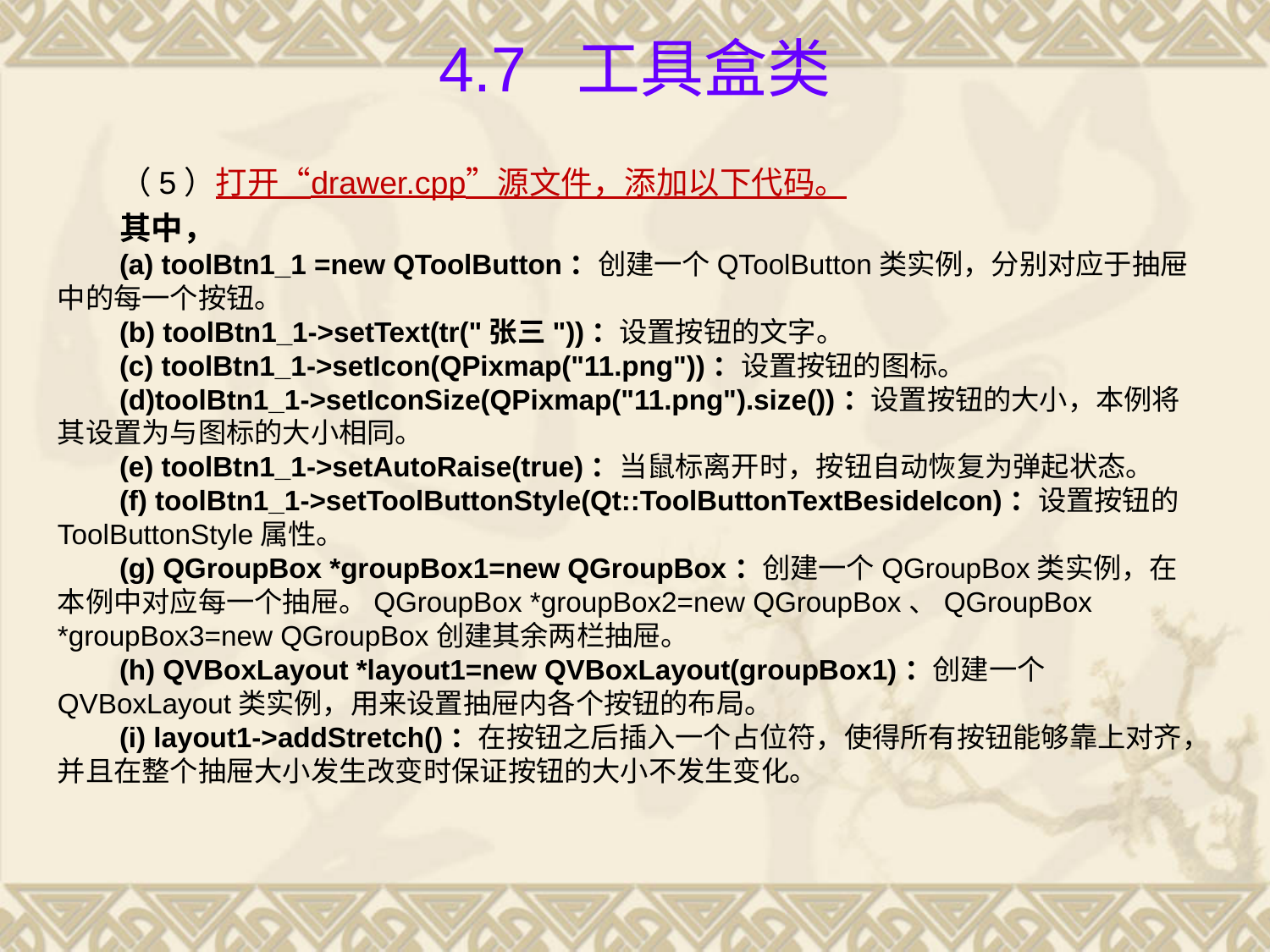

# 4.7  工具盒类
（5）打开“drawer.cpp”源文件，添加以下代码。
其中，
(a) toolBtn1_1 =new QToolButton：创建一个QToolButton类实例，分别对应于抽屉中的每一个按钮。
(b) toolBtn1_1->setText(tr("张三"))：设置按钮的文字。
(c) toolBtn1_1->setIcon(QPixmap("11.png"))：设置按钮的图标。
(d)toolBtn1_1->setIconSize(QPixmap("11.png").size())：设置按钮的大小，本例将其设置为与图标的大小相同。
(e) toolBtn1_1->setAutoRaise(true)：当鼠标离开时，按钮自动恢复为弹起状态。
(f) toolBtn1_1->setToolButtonStyle(Qt::ToolButtonTextBesideIcon)：设置按钮的ToolButtonStyle属性。
(g) QGroupBox *groupBox1=new QGroupBox：创建一个QGroupBox类实例，在本例中对应每一个抽屉。QGroupBox *groupBox2=new QGroupBox、QGroupBox *groupBox3=new QGroupBox创建其余两栏抽屉。
(h) QVBoxLayout *layout1=new QVBoxLayout(groupBox1)：创建一个QVBoxLayout类实例，用来设置抽屉内各个按钮的布局。
(i) layout1->addStretch()：在按钮之后插入一个占位符，使得所有按钮能够靠上对齐，并且在整个抽屉大小发生改变时保证按钮的大小不发生变化。